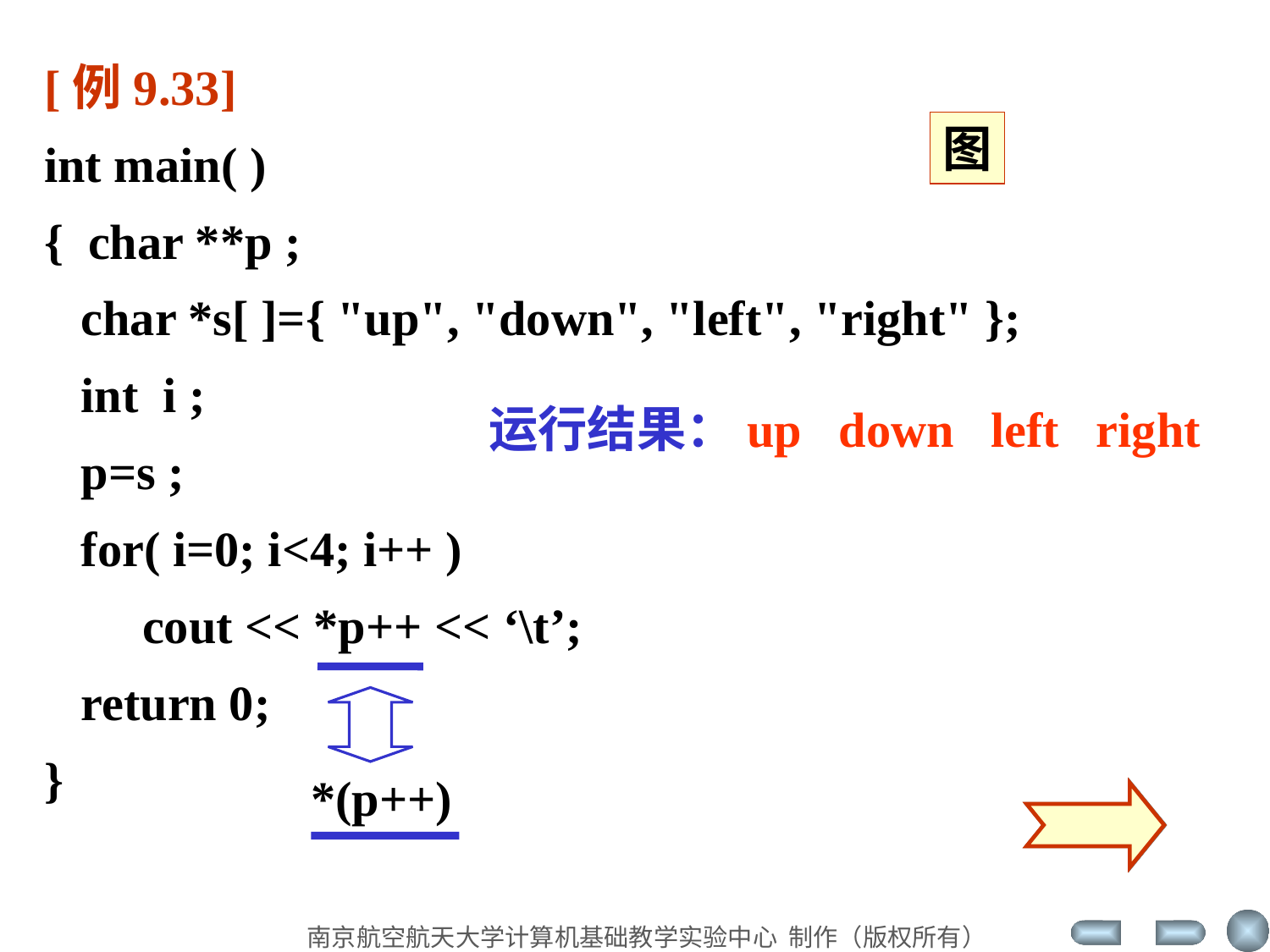

[例9.33]
int main( )
{  char **p ;
   char *s[ ]={ "up", "down", "left", "right" };
   int  i ;
   p=s ;
   for( i=0; i<4; i++ )
        cout << *p++ << ‘\t’;
   return 0;
}
图
运行结果：up   down   left   right

*(p++)